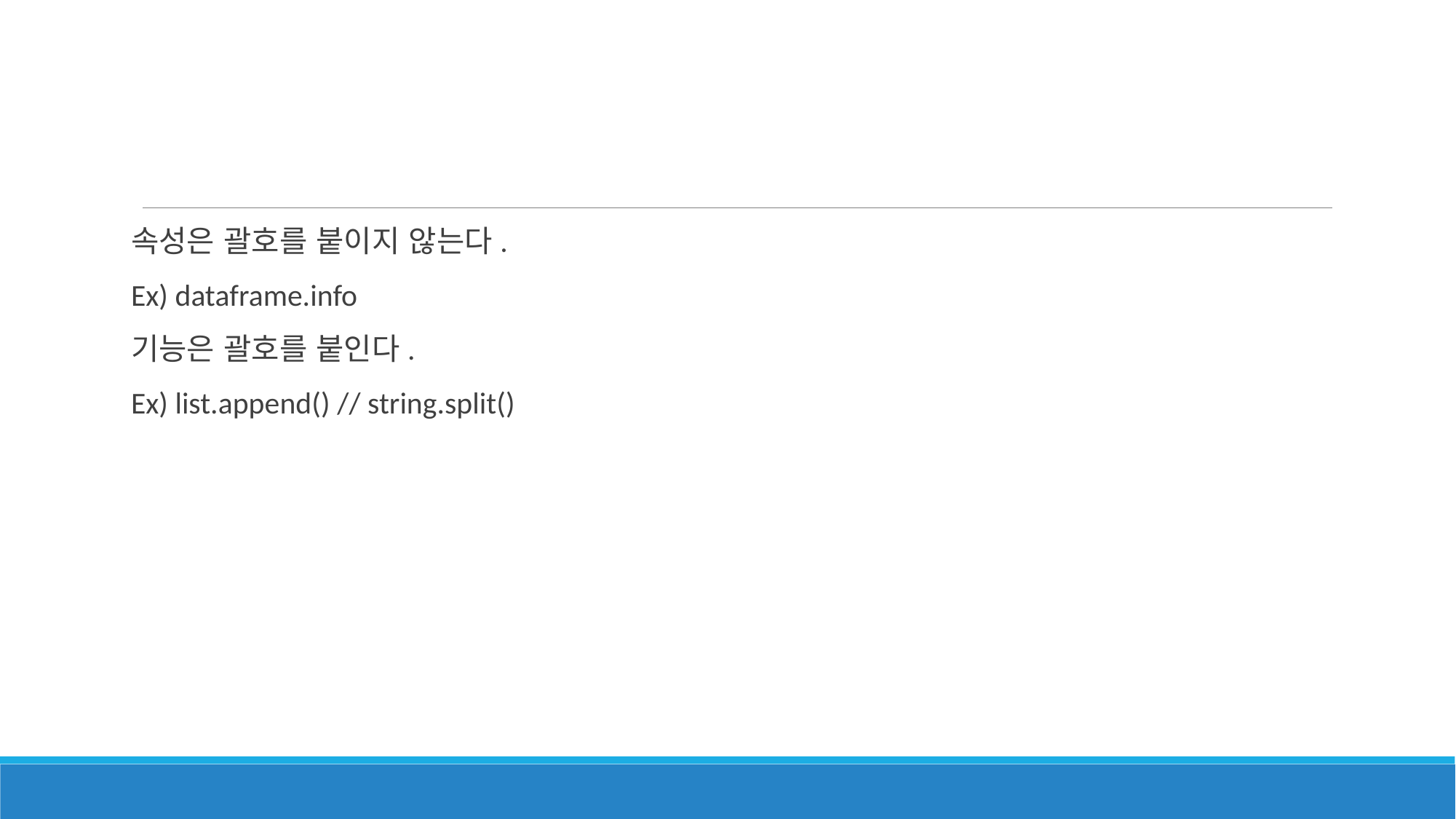

속성은 괄호를 붙이지 않는다.
Ex) dataframe.info
기능은 괄호를 붙인다.
Ex) list.append() // string.split()